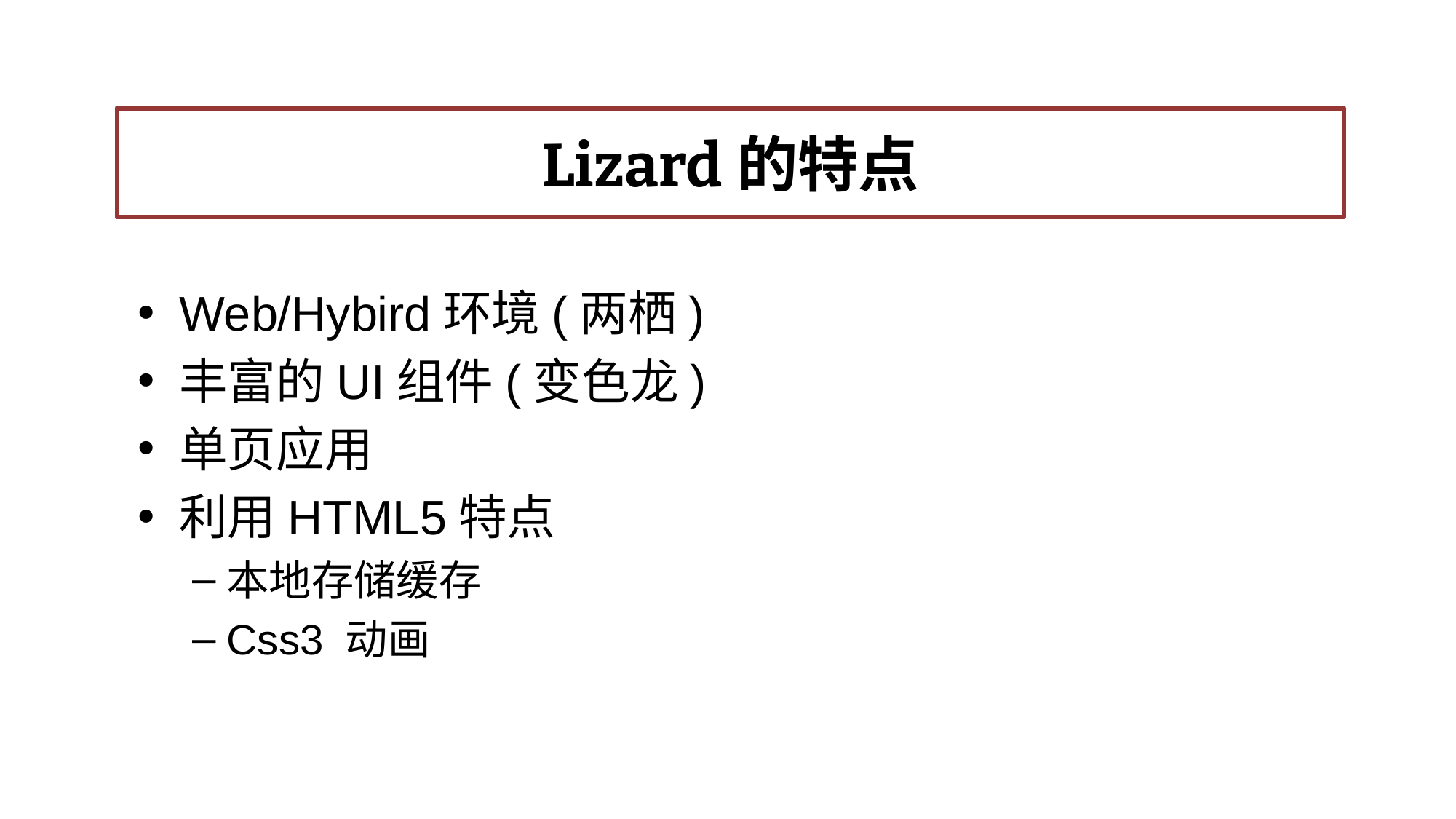

Lizard的特点
Web/Hybird环境(两栖)
丰富的UI组件(变色龙)
单页应用
利用HTML5特点
本地存储缓存
Css3 动画